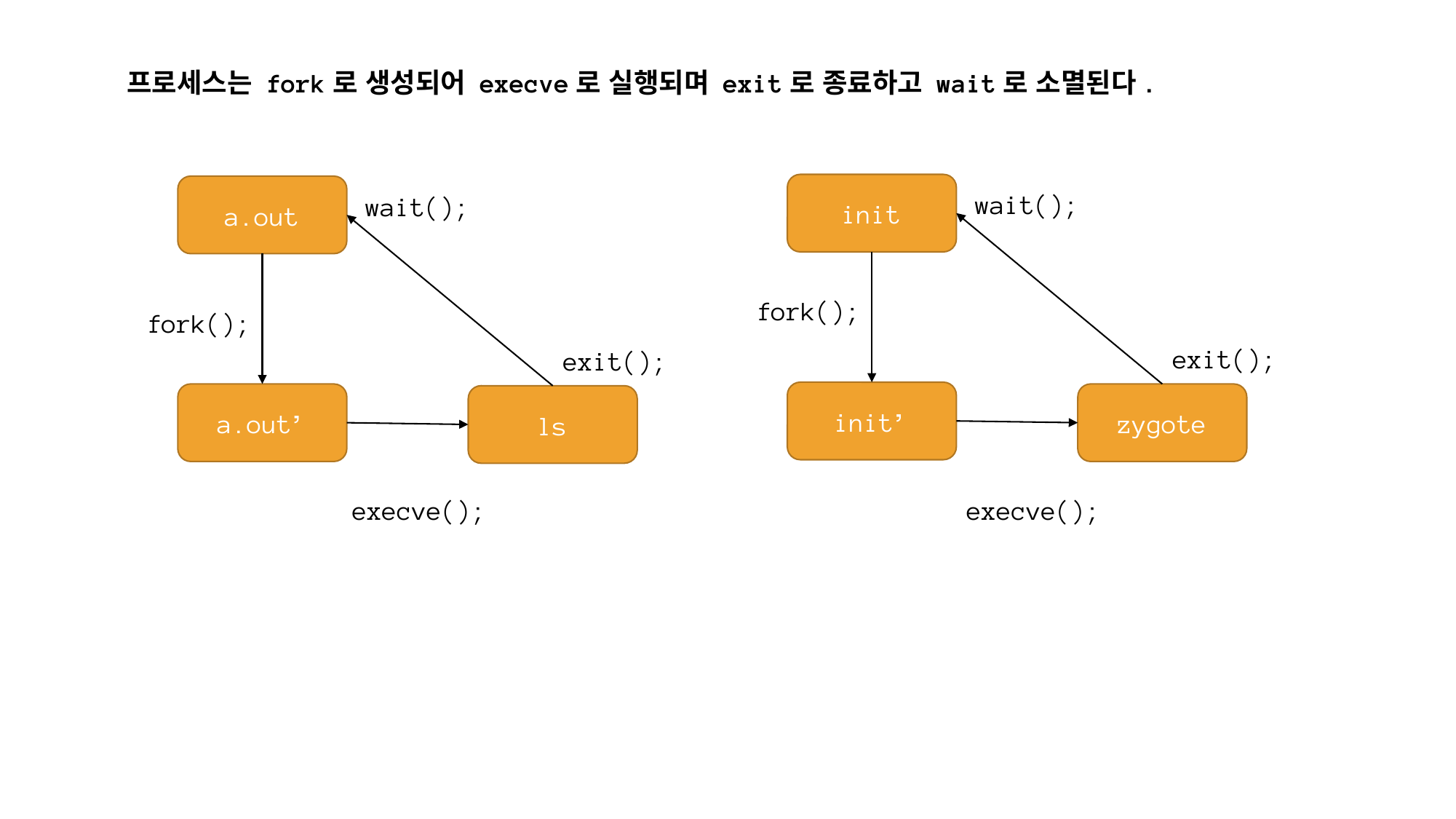

프로세스는 fork로 생성되어 execve로 실행되며 exit로 종료하고 wait로 소멸된다.
init
a.out
wait();
wait();
fork();
fork();
exit();
exit();
init’
zygote
a.out’
ls
execve();
execve();